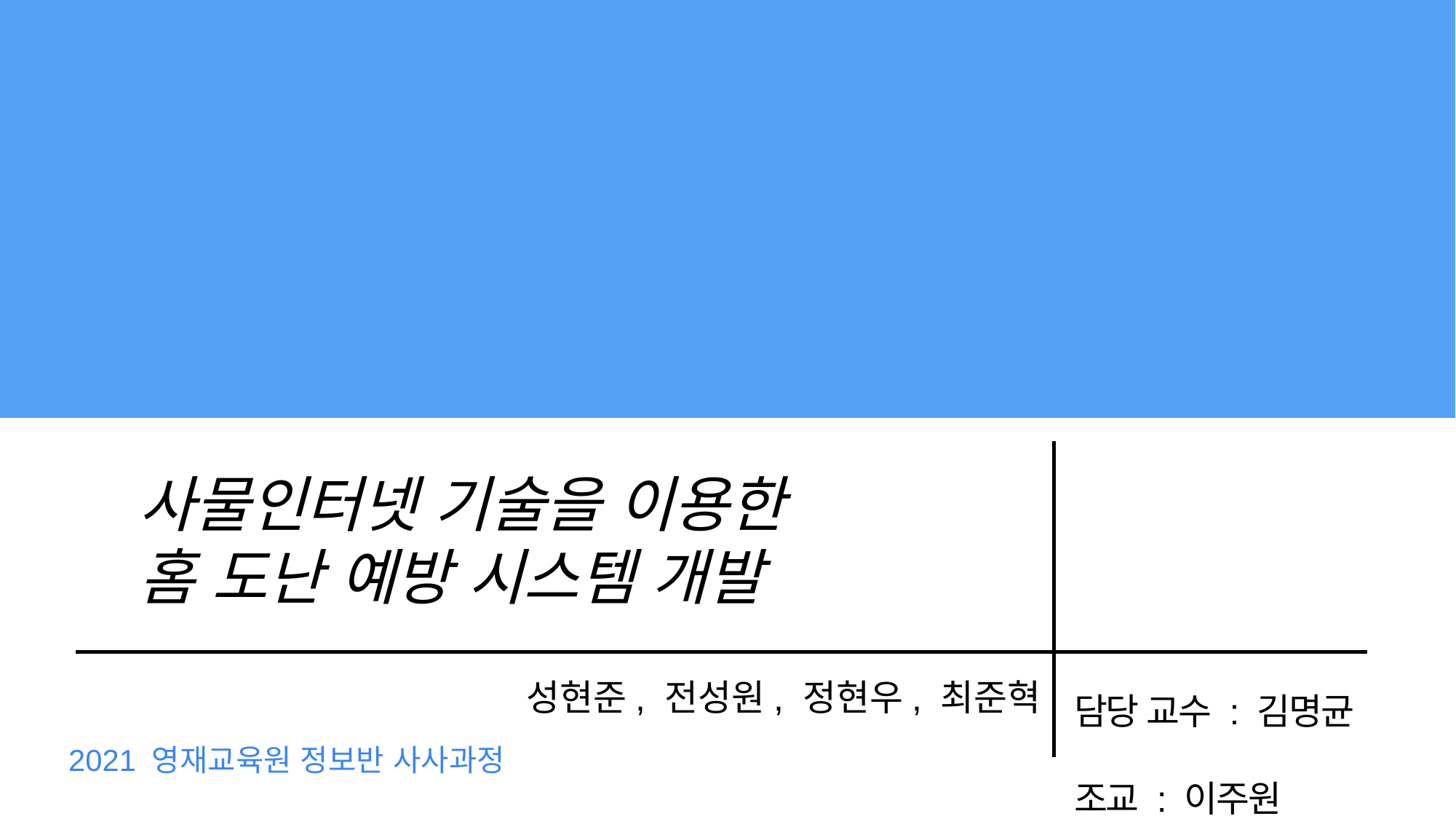

사물인터넷 기술을 이용한
홈 도난 예방 시스템 개발
담당 교수 : 김명균
조교 : 이주원
성현준, 전성원, 정현우, 최준혁
2021 영재교육원 정보반 사사과정